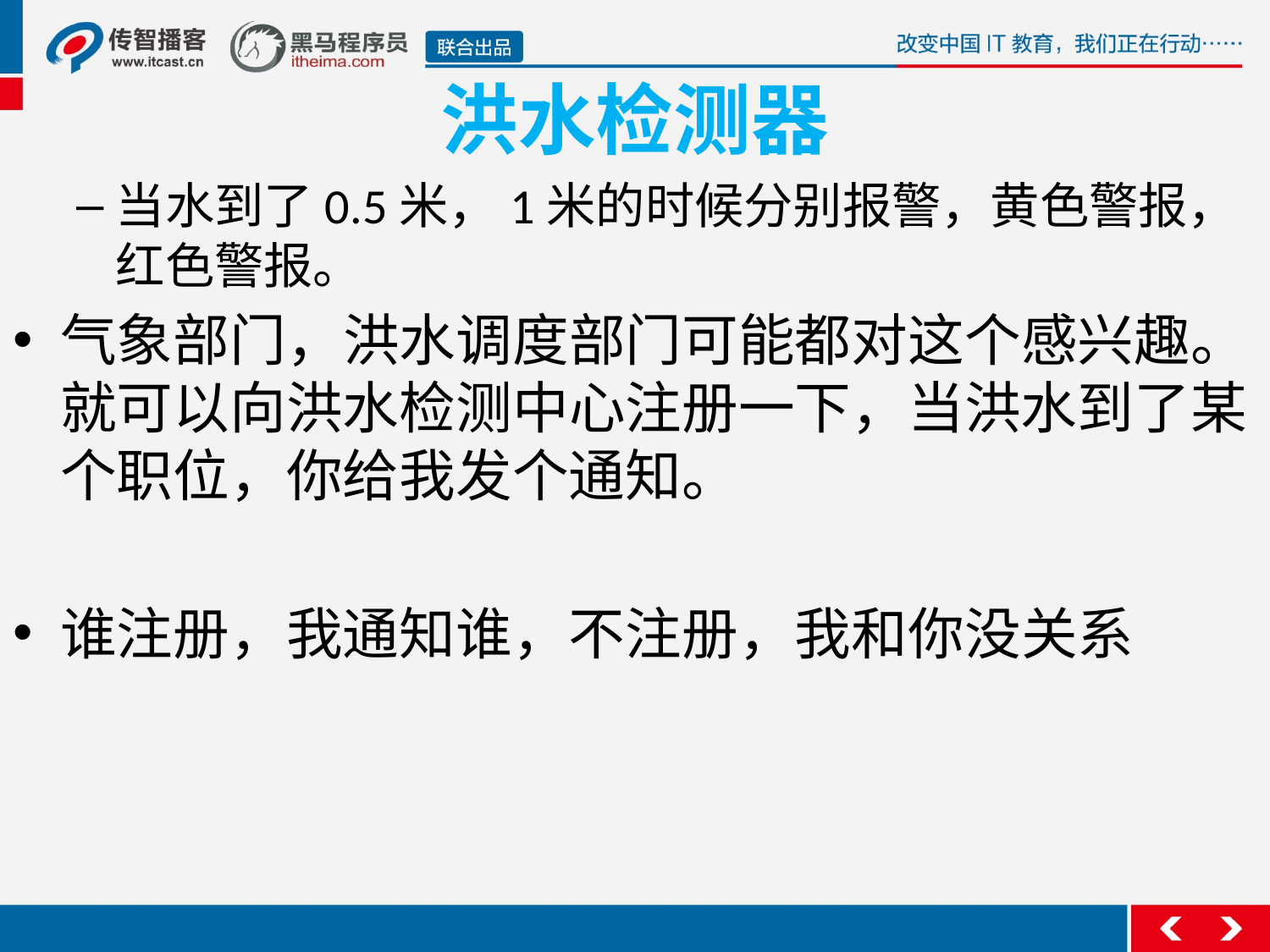

# 洪水检测器
当水到了0.5米，1米的时候分别报警，黄色警报，红色警报。
气象部门，洪水调度部门可能都对这个感兴趣。就可以向洪水检测中心注册一下，当洪水到了某个职位，你给我发个通知。

谁注册，我通知谁，不注册，我和你没关系